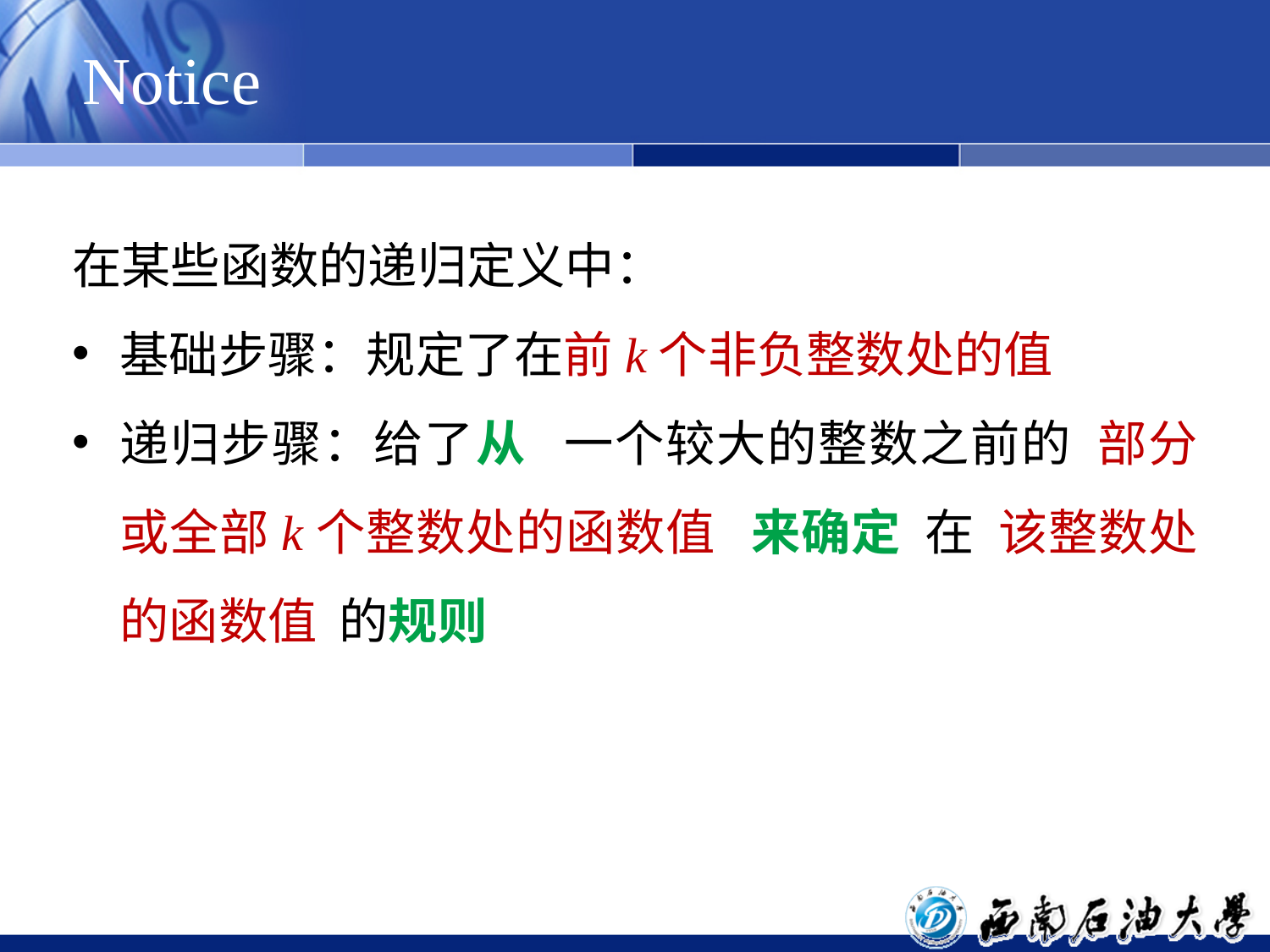

# Notice
在某些函数的递归定义中：
基础步骤：规定了在前k个非负整数处的值
递归步骤：给了从   一个较大的整数之前的  部分或全部k个整数处的函数值   来确定  在  该整数处的函数值  的规则